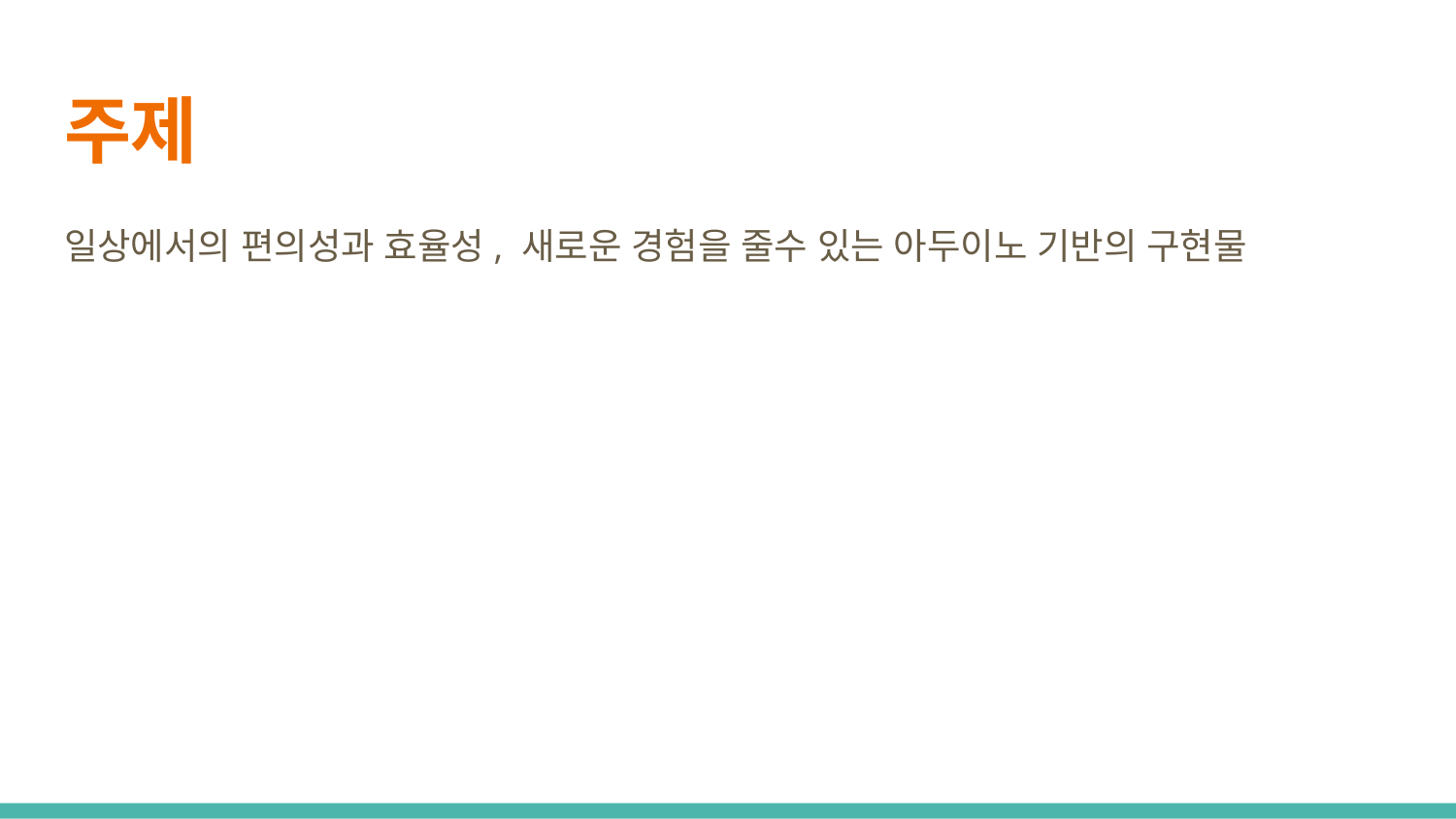

# 주제
일상에서의 편의성과 효율성, 새로운 경험을 줄수 있는 아두이노 기반의 구현물